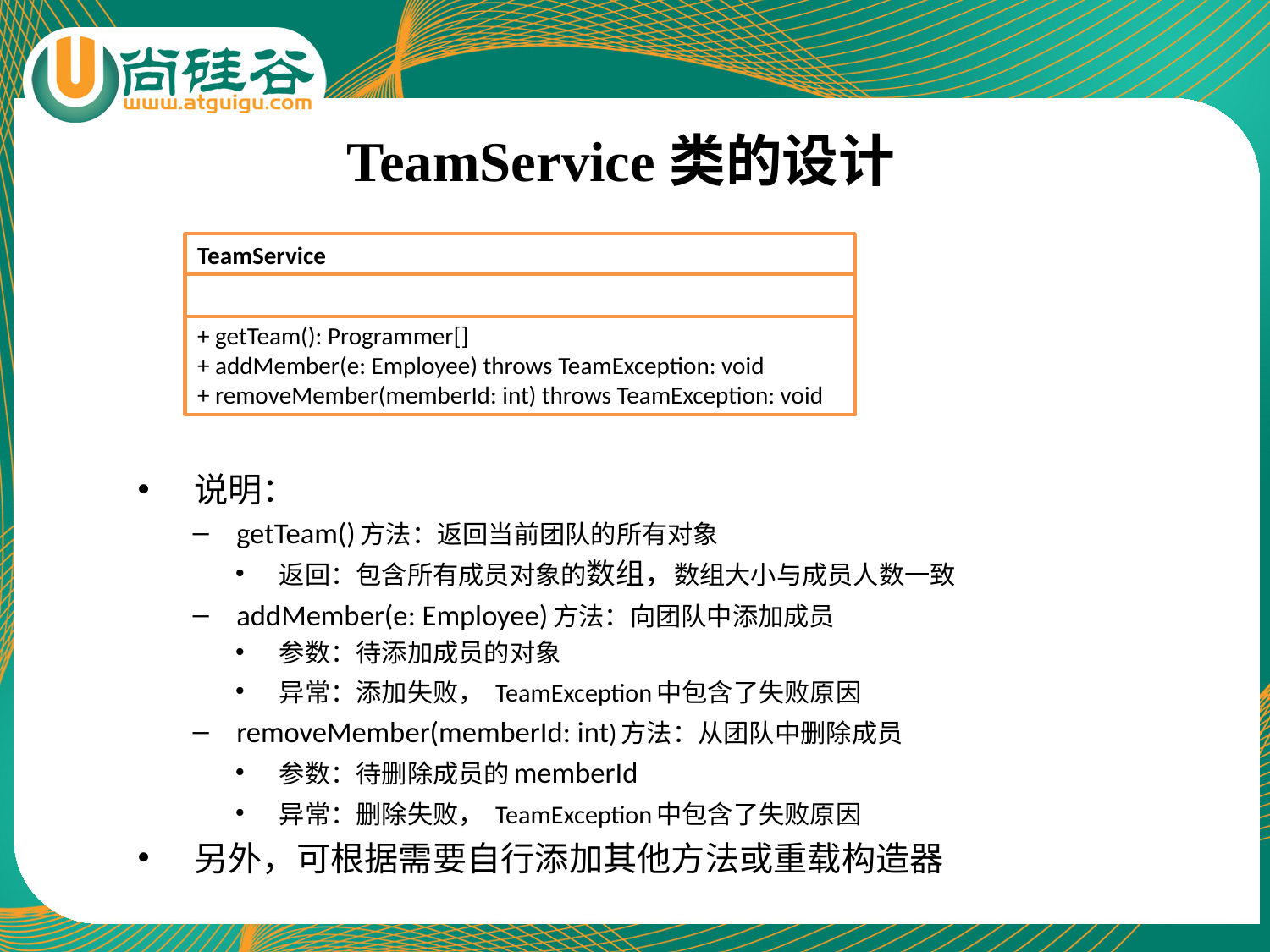

# TeamService类的设计

说明：
getTeam()方法：返回当前团队的所有对象
返回：包含所有成员对象的数组，数组大小与成员人数一致
addMember(e: Employee)方法：向团队中添加成员
参数：待添加成员的对象
异常：添加失败， TeamException中包含了失败原因
removeMember(memberId: int)方法：从团队中删除成员
参数：待删除成员的memberId
异常：删除失败， TeamException中包含了失败原因
另外，可根据需要自行添加其他方法或重载构造器
TeamService

+ getTeam(): Programmer[]
+ addMember(e: Employee) throws TeamException: void
+ removeMember(memberId: int) throws TeamException: void